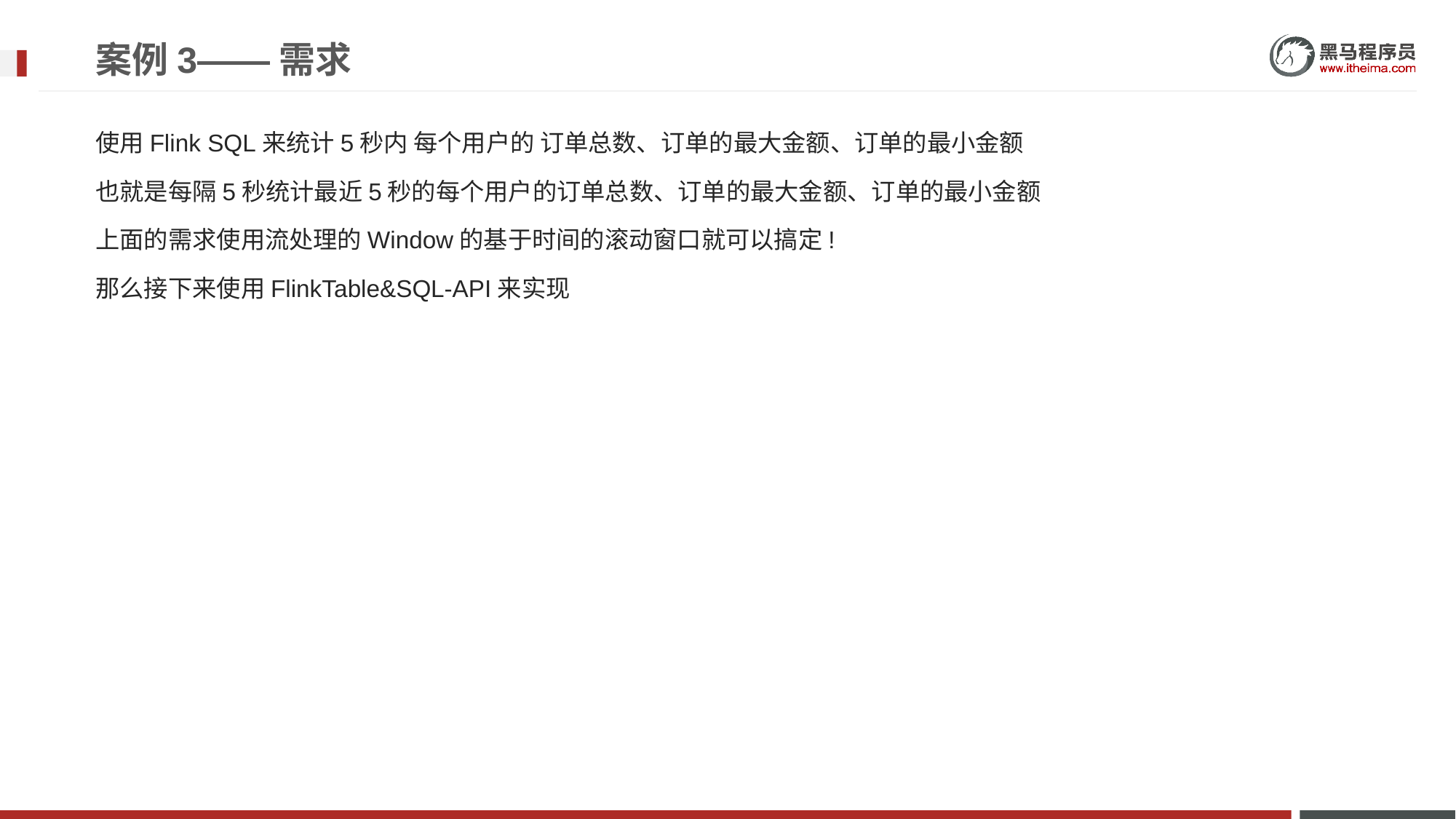

# 案例3——需求
使用Flink SQL来统计5秒内 每个用户的 订单总数、订单的最大金额、订单的最小金额
也就是每隔5秒统计最近5秒的每个用户的订单总数、订单的最大金额、订单的最小金额
上面的需求使用流处理的Window的基于时间的滚动窗口就可以搞定!
那么接下来使用FlinkTable&SQL-API来实现